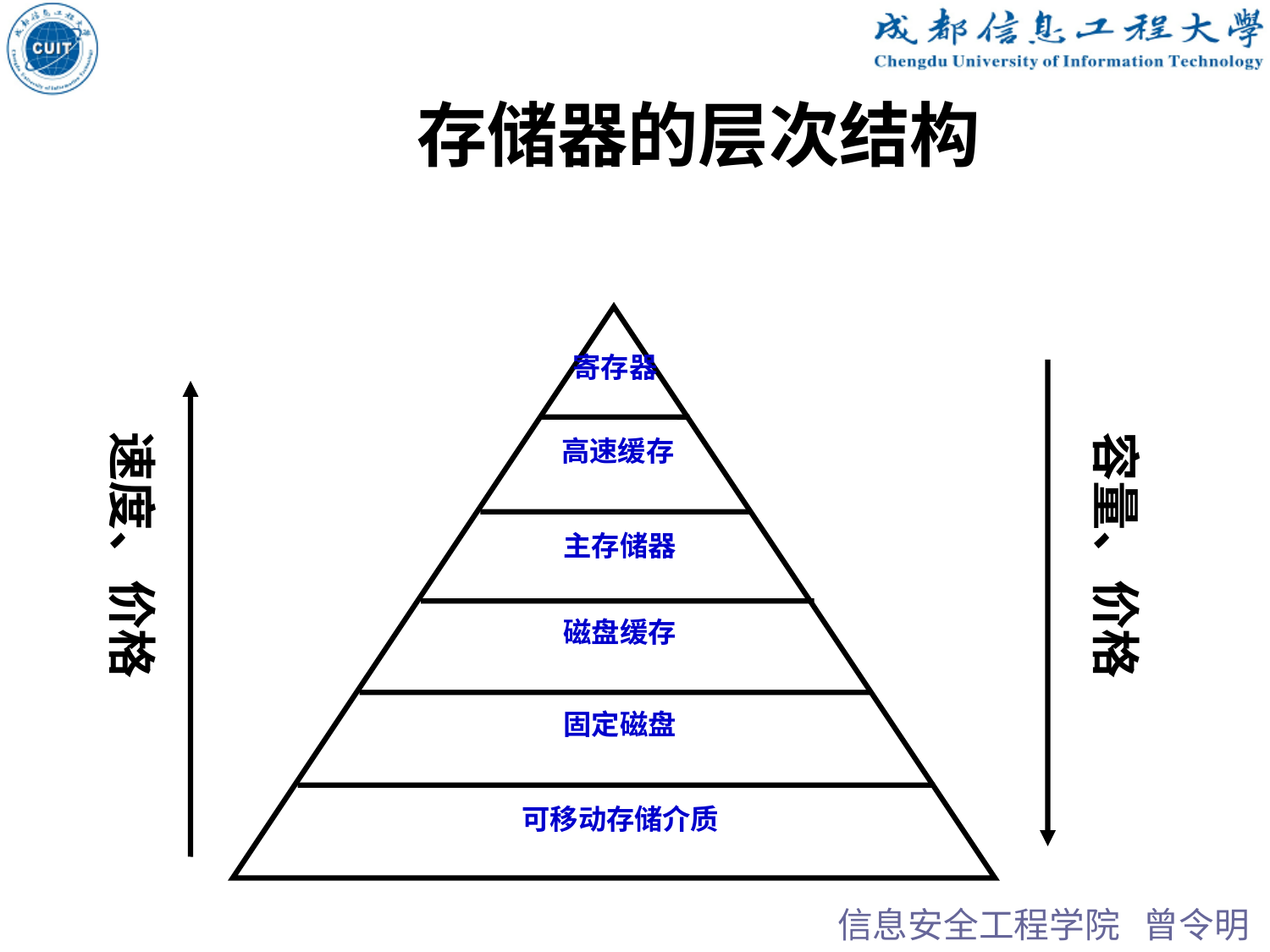

存储器的层次结构

寄存器

高速缓存

主存储器

磁盘缓存

固定磁盘

可移动存储介质

速度、价格
容量、价格